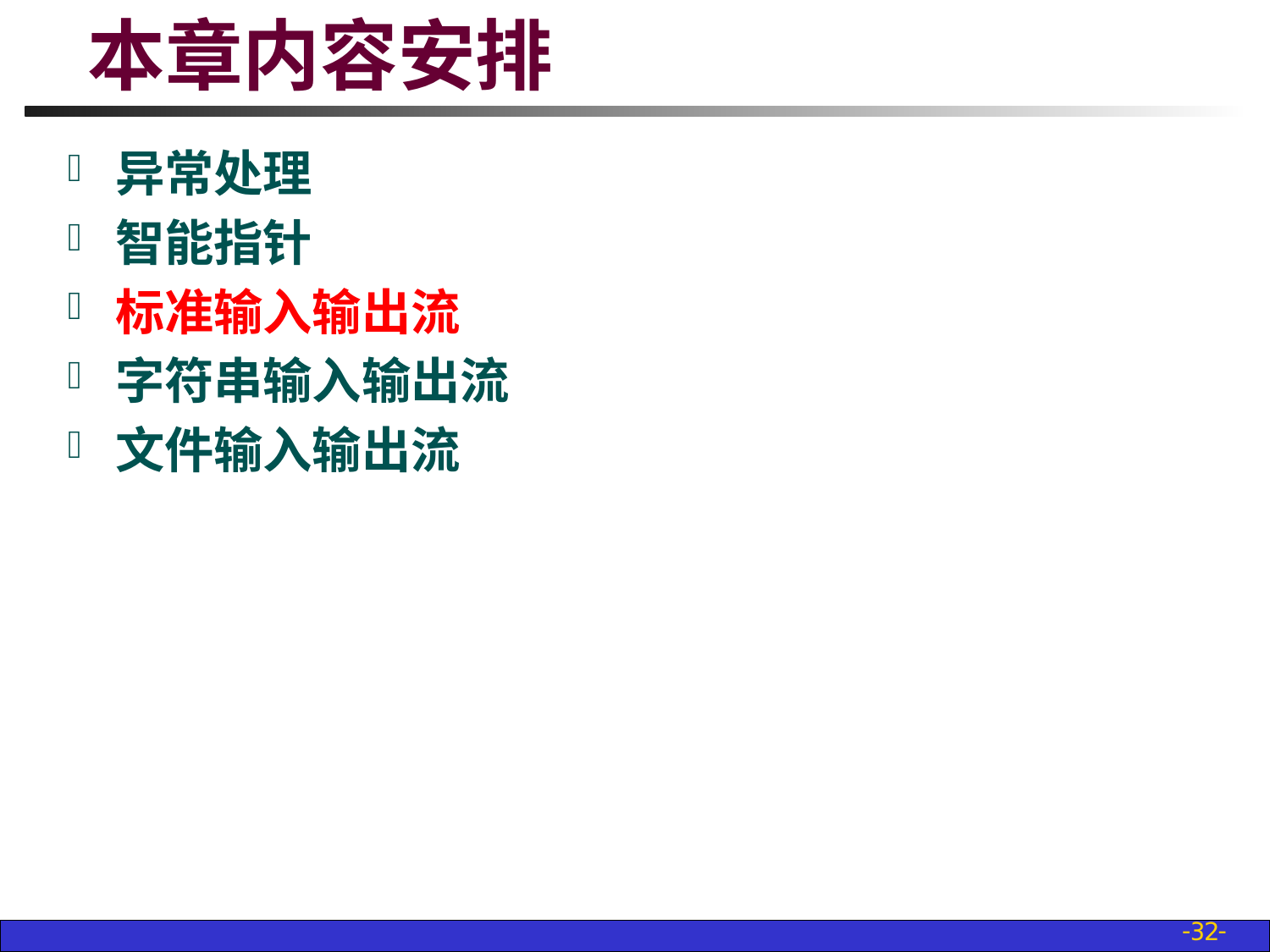

# 本章内容安排
异常处理
智能指针
标准输入输出流
字符串输入输出流
文件输入输出流
-32-